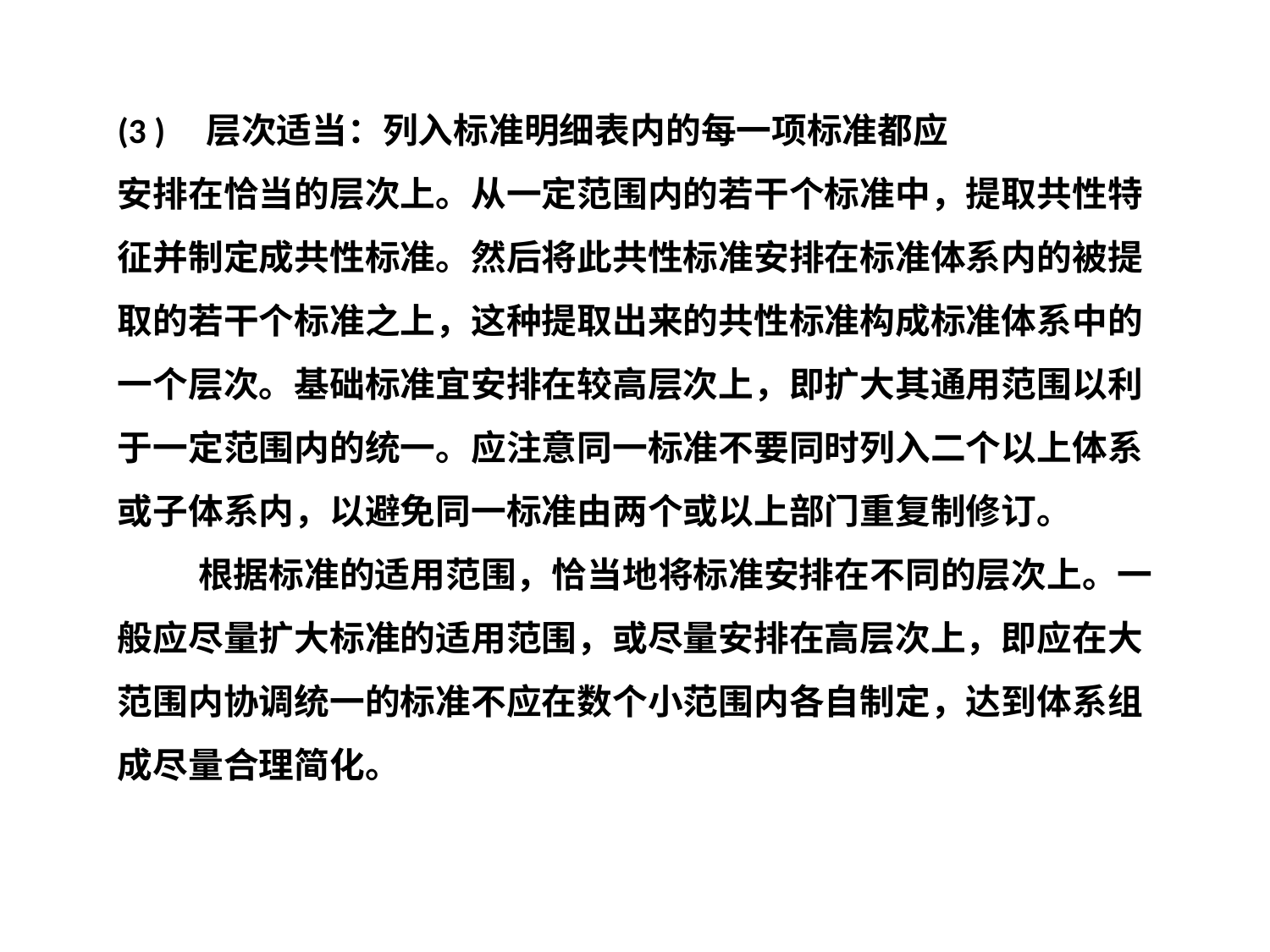

(3 )    层次适当：列入标准明细表内的每一项标准都应
安排在恰当的层次上。从一定范围内的若干个标准中，提取共性特征并制定成共性标准。然后将此共性标准安排在标准体系内的被提取的若干个标准之上，这种提取出来的共性标准构成标准体系中的一个层次。基础标准宜安排在较高层次上，即扩大其通用范围以利于一定范围内的统一。应注意同一标准不要同时列入二个以上体系或子体系内，以避免同一标准由两个或以上部门重复制修订。
         根据标准的适用范围，恰当地将标准安排在不同的层次上。一般应尽量扩大标准的适用范围，或尽量安排在高层次上，即应在大范围内协调统一的标准不应在数个小范围内各自制定，达到体系组成尽量合理简化。